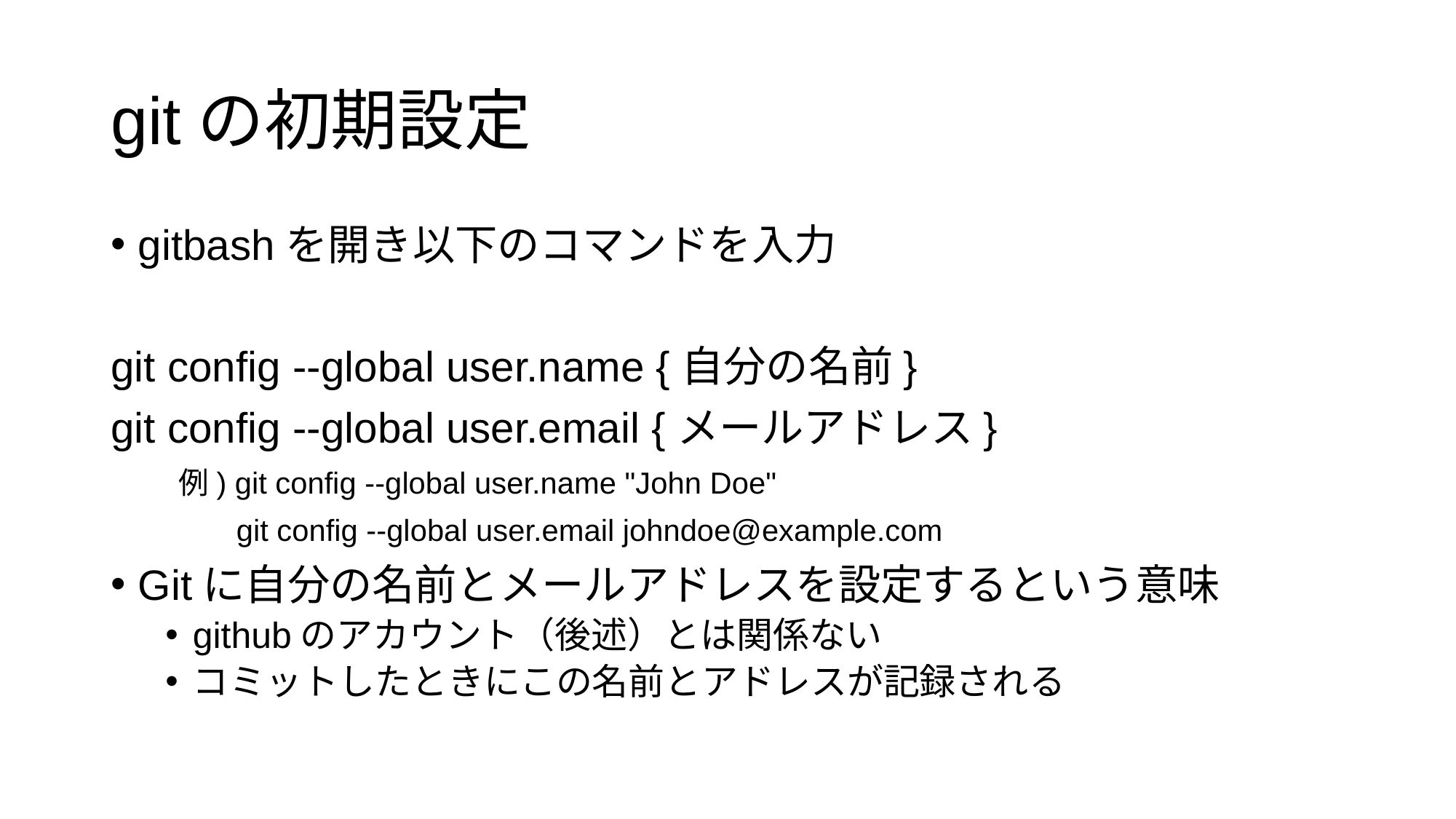

# gitの初期設定
gitbashを開き以下のコマンドを入力

git config --global user.name {自分の名前}
git config --global user.email {メールアドレス}
         例) git config --global user.name "John Doe"
               git config --global user.email johndoe@example.com
Gitに自分の名前とメールアドレスを設定するという意味
githubのアカウント（後述）とは関係ない
コミットしたときにこの名前とアドレスが記録される